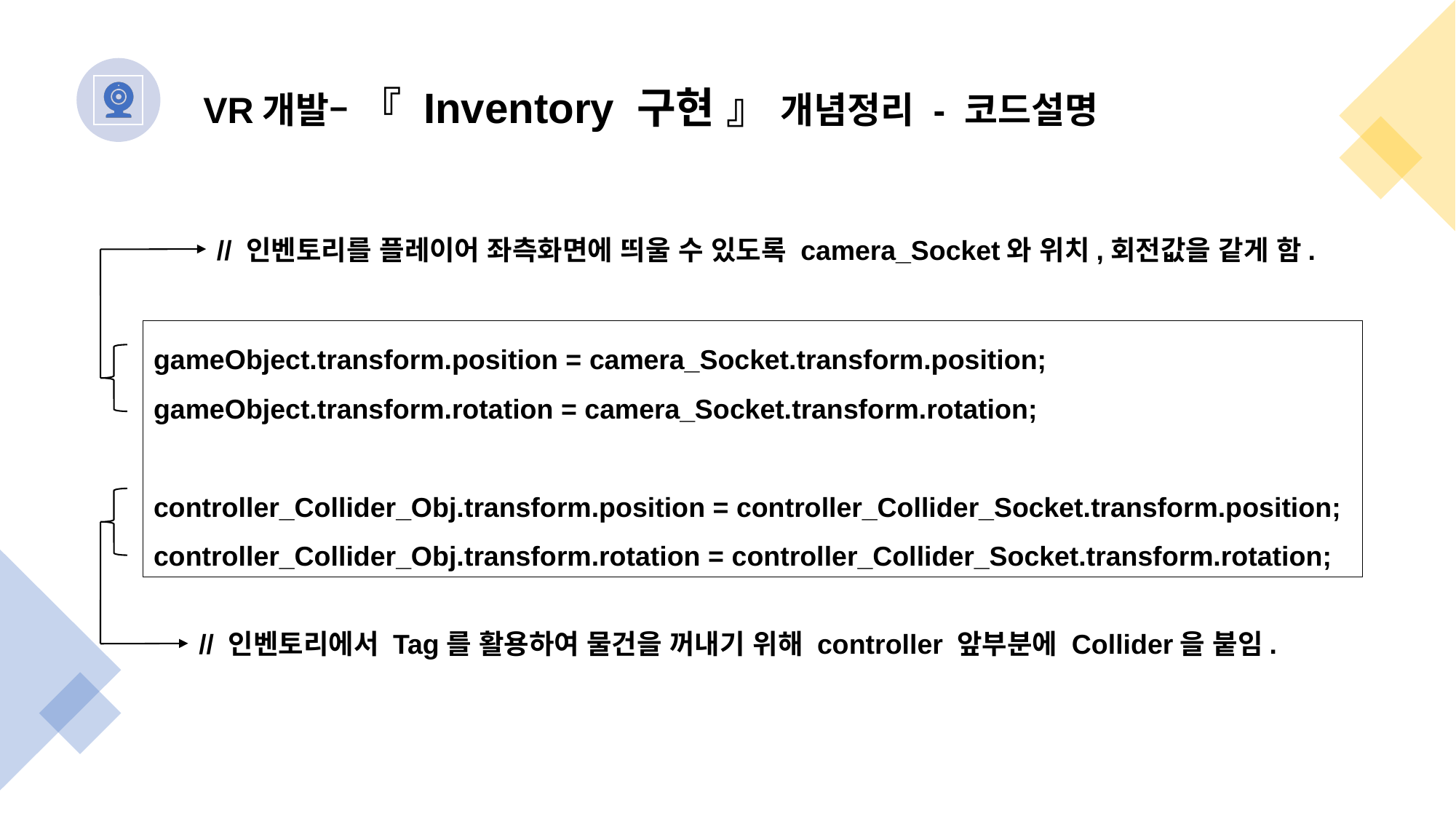

VR개발– 『 Inventory 구현 』 개념정리 - 코드설명
// 인벤토리를 플레이어 좌측화면에 띄울 수 있도록 camera_Socket와 위치,회전값을 같게 함.
gameObject.transform.position = camera_Socket.transform.position;
gameObject.transform.rotation = camera_Socket.transform.rotation;

controller_Collider_Obj.transform.position = controller_Collider_Socket.transform.position;
controller_Collider_Obj.transform.rotation = controller_Collider_Socket.transform.rotation;

// 인벤토리에서 Tag를 활용하여 물건을 꺼내기 위해 controller 앞부분에 Collider을 붙임.